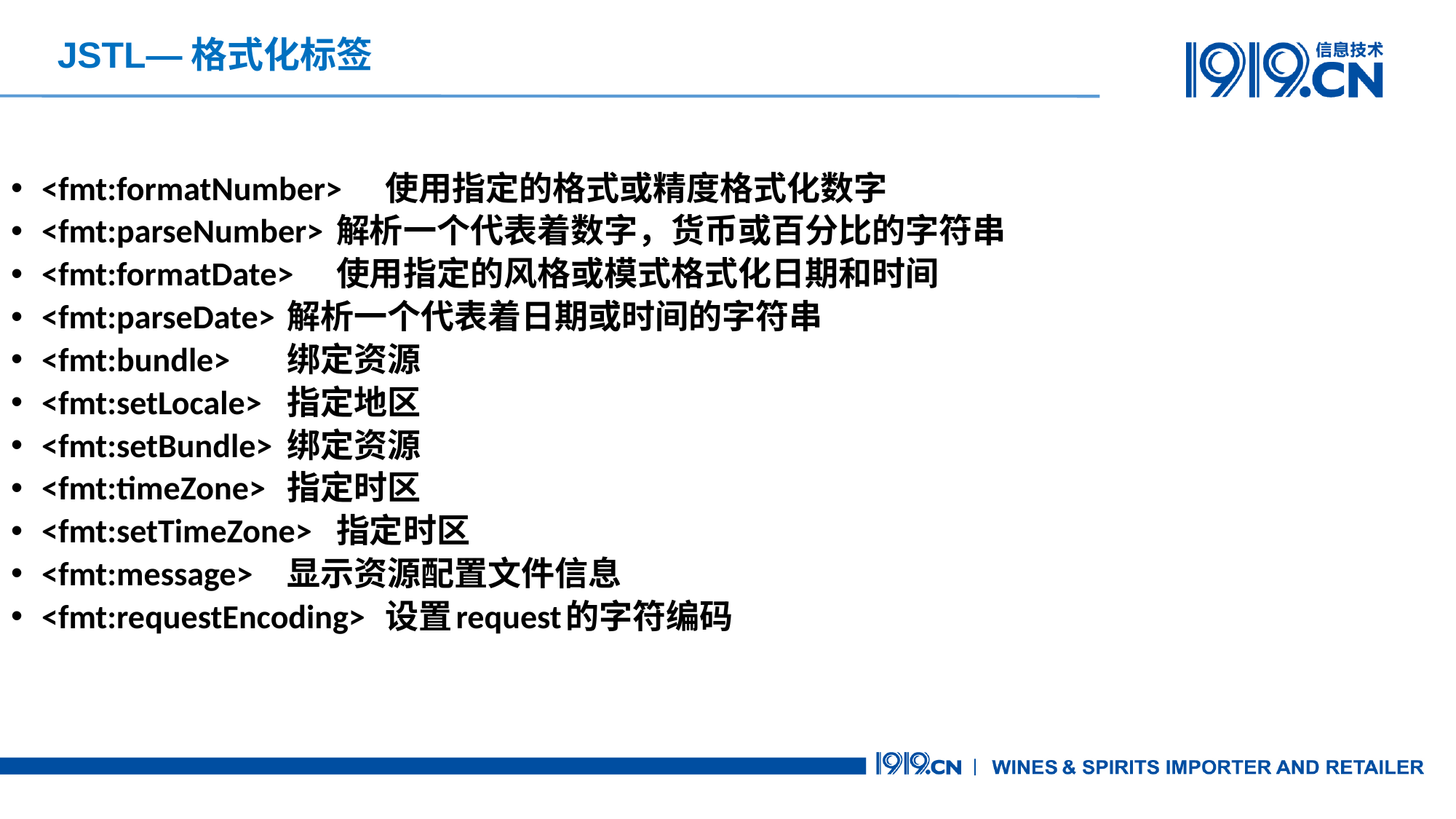

JSTL—格式化标签
<fmt:formatNumber> 	使用指定的格式或精度格式化数字
<fmt:parseNumber> 	解析一个代表着数字，货币或百分比的字符串
<fmt:formatDate> 	使用指定的风格或模式格式化日期和时间
<fmt:parseDate> 	解析一个代表着日期或时间的字符串
<fmt:bundle> 	绑定资源
<fmt:setLocale> 	指定地区
<fmt:setBundle> 	绑定资源
<fmt:timeZone> 	指定时区
<fmt:setTimeZone> 	指定时区
<fmt:message> 	显示资源配置文件信息
<fmt:requestEncoding> 	设置request的字符编码

27